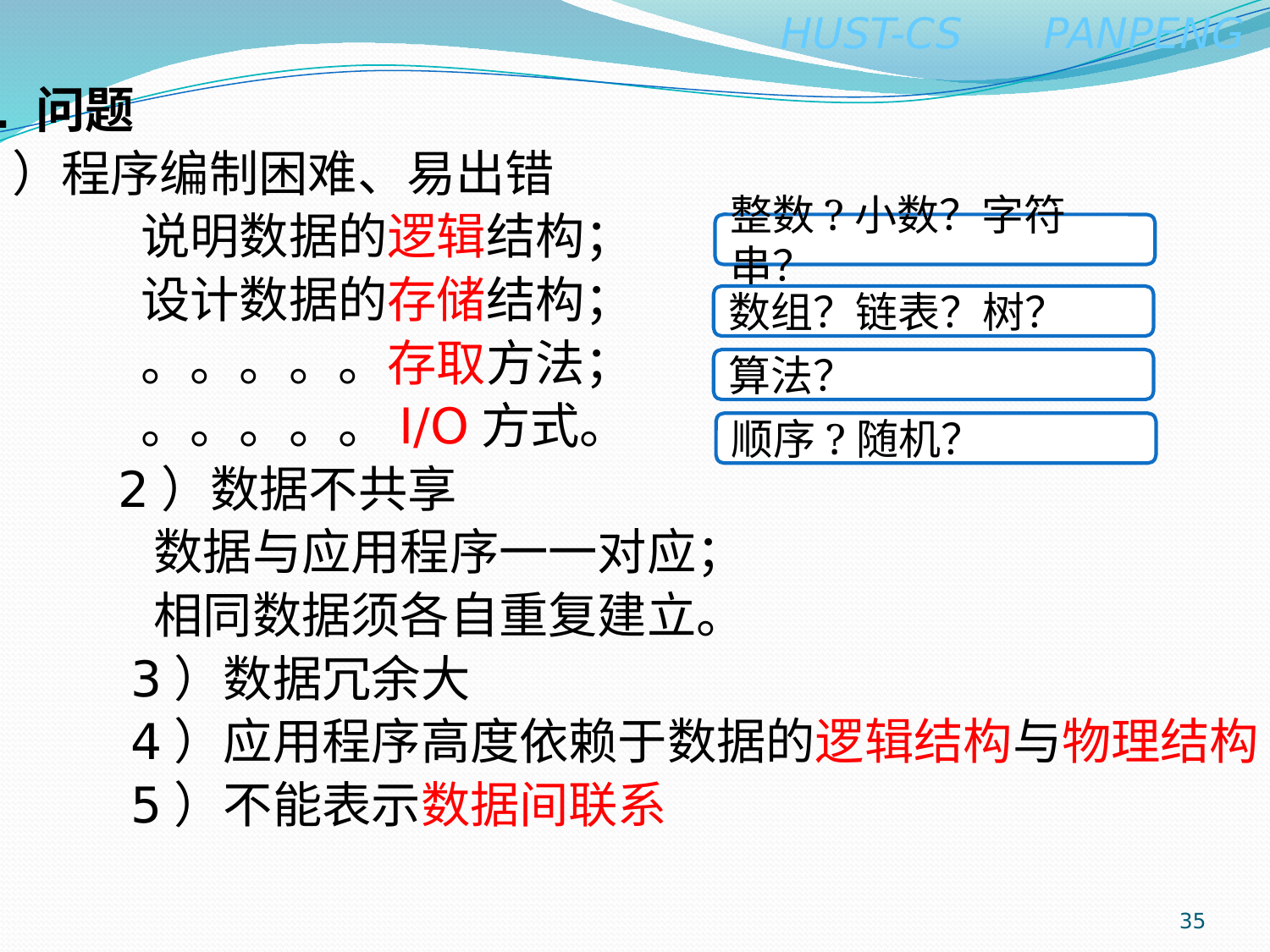

2. 问题
1）程序编制困难、易出错
 说明数据的逻辑结构；
 设计数据的存储结构；
 。。。。。存取方法；
 。。。。。I/O方式。
2）数据不共享
 数据与应用程序一一对应；
 相同数据须各自重复建立。
3）数据冗余大
4）应用程序高度依赖于数据的逻辑结构与物理结构
5）不能表示数据间联系

整数?小数？字符串？
数组？链表？树？
算法？
顺序?随机？
35